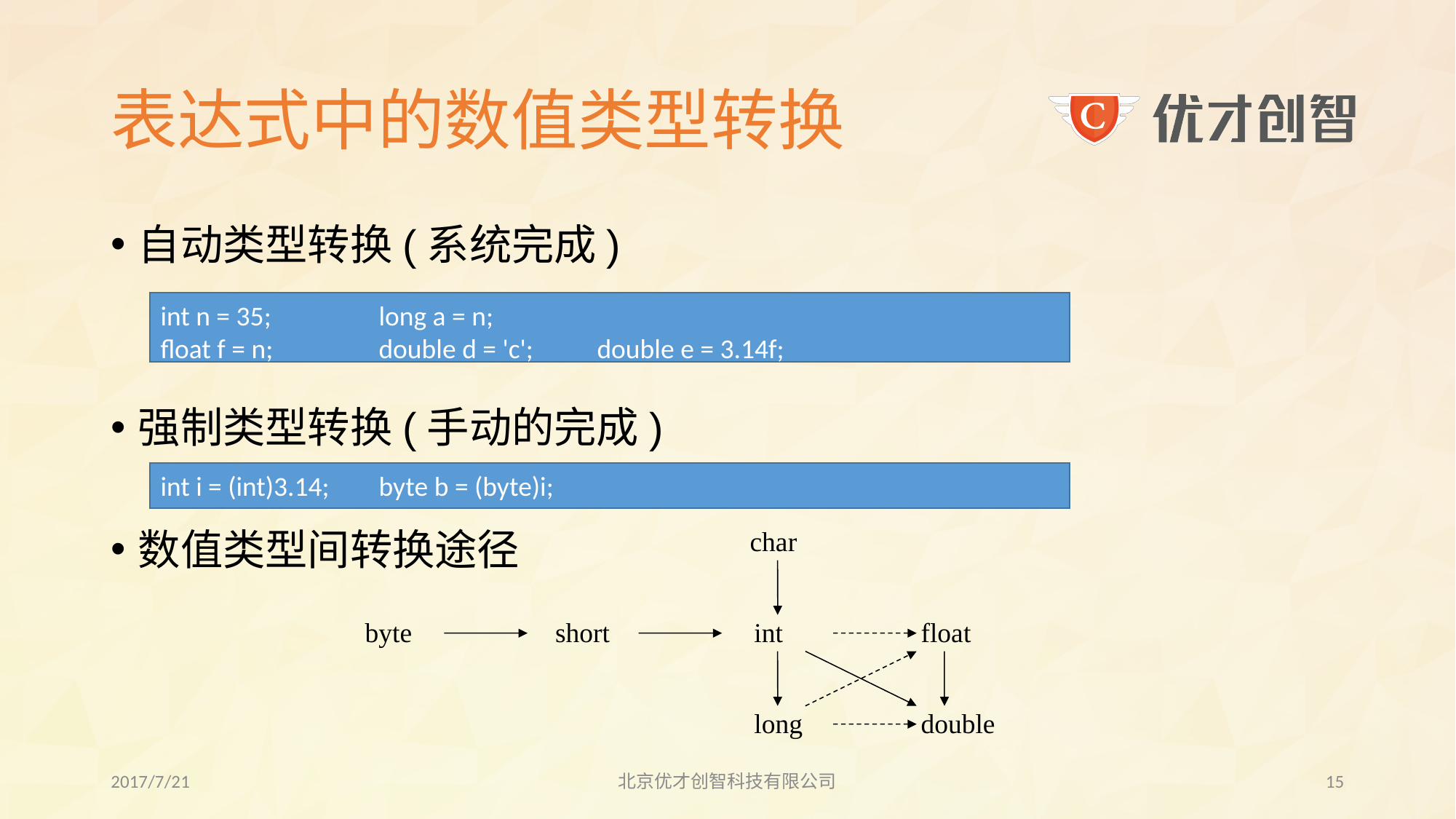

# 表达式中的数值类型转换
自动类型转换(系统完成)

强制类型转换(手动的完成)

数值类型间转换途径
int n = 35;	long a = n;
float f = n;	double d = 'c';	double e = 3.14f;
int i = (int)3.14;	byte b = (byte)i;
char

byte
short
int
float

long
double

2017/7/21
北京优才创智科技有限公司
15